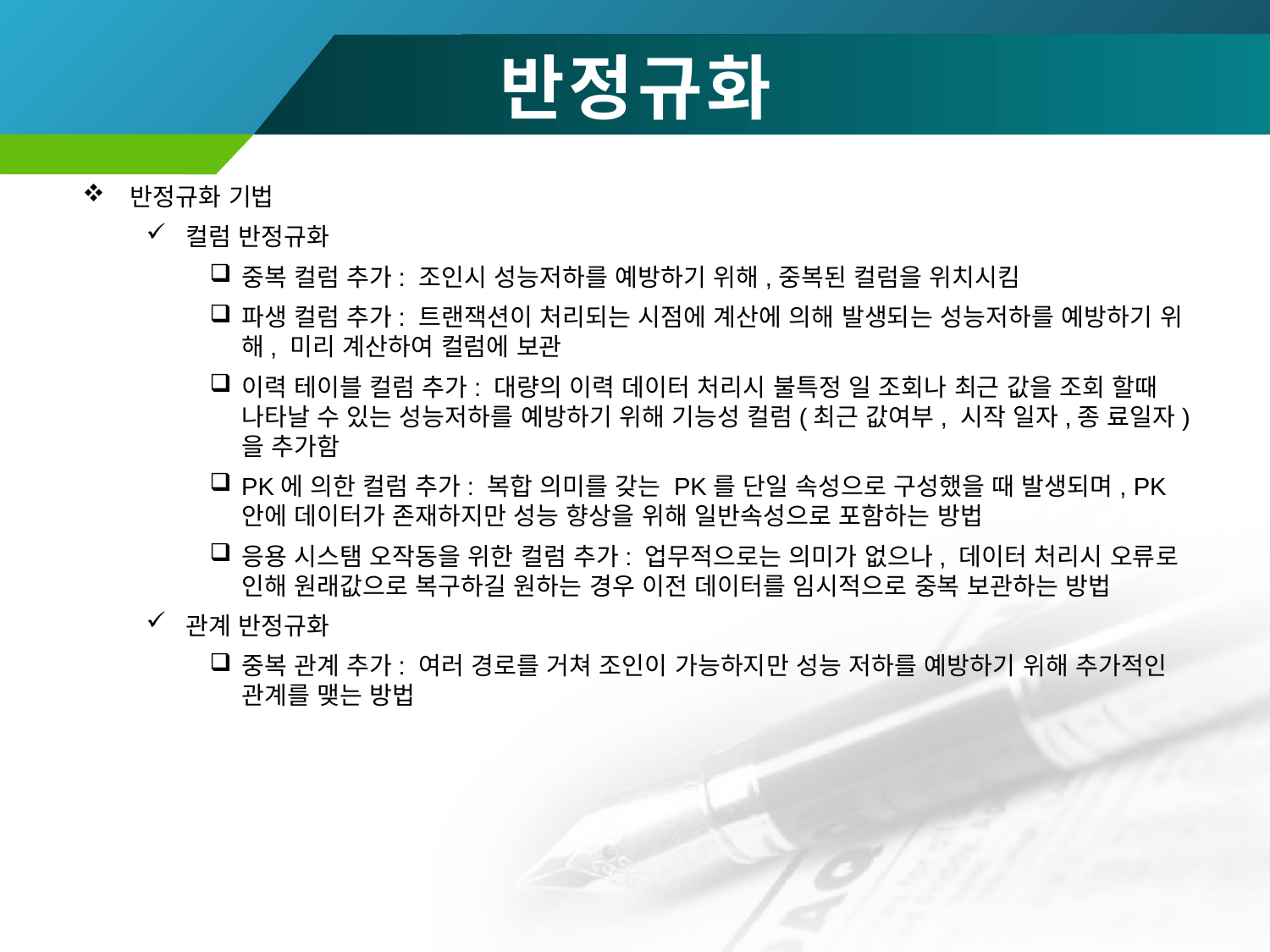

# 반정규화
반정규화 기법
컬럼 반정규화
중복 컬럼 추가: 조인시 성능저하를 예방하기 위해,중복된 컬럼을 위치시킴
파생 컬럼 추가: 트랜잭션이 처리되는 시점에 계산에 의해 발생되는 성능저하를 예방하기 위해, 미리 계산하여 컬럼에 보관
이력 테이블 컬럼 추가: 대량의 이력 데이터 처리시 불특정 일 조회나 최근 값을 조회 할때 나타날 수 있는 성능저하를 예방하기 위해 기능성 컬럼(최근 값여부, 시작 일자,종 료일자)을 추가함
PK에 의한 컬럼 추가: 복합 의미를 갖는 PK를 단일 속성으로 구성했을 때 발생되며, PK안에 데이터가 존재하지만 성능 향상을 위해 일반속성으로 포함하는 방법
응용 시스탬 오작동을 위한 컬럼 추가: 업무적으로는 의미가 없으나, 데이터 처리시 오류로 인해 원래값으로 복구하길 원하는 경우 이전 데이터를 임시적으로 중복 보관하는 방법
관계 반정규화
중복 관계 추가: 여러 경로를 거쳐 조인이 가능하지만 성능 저하를 예방하기 위해 추가적인 관계를 맺는 방법